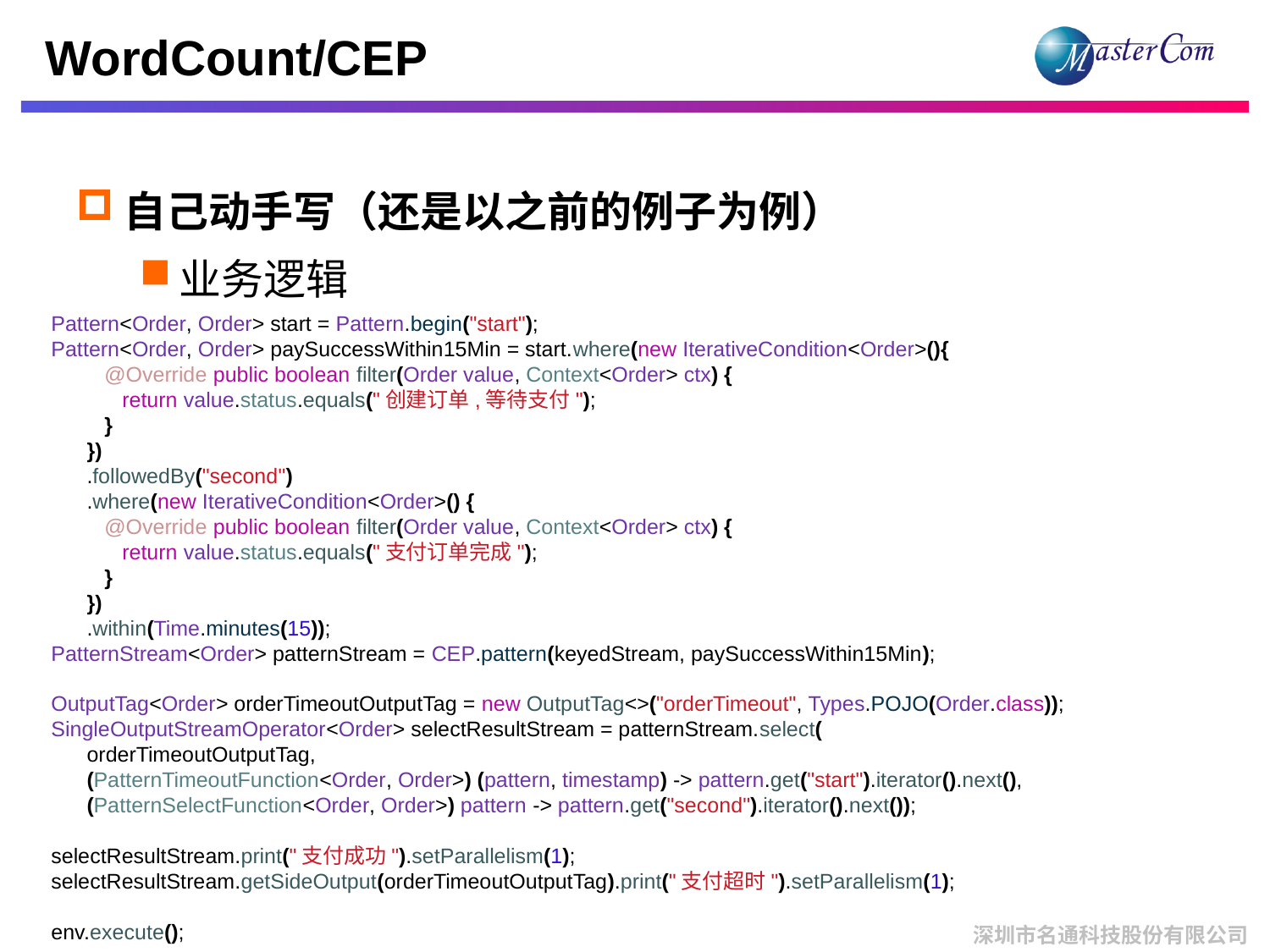

# WordCount/CEP
自己动手写（还是以之前的例子为例）
业务逻辑
Pattern<Order, Order> start = Pattern.begin("start");
Pattern<Order, Order> paySuccessWithin15Min = start.where(new IterativeCondition<Order>(){
         @Override public boolean filter(Order value, Context<Order> ctx) {
            return value.status.equals("创建订单,等待支付");
         }
      })
      .followedBy("second")
      .where(new IterativeCondition<Order>() {
         @Override public boolean filter(Order value, Context<Order> ctx) {
            return value.status.equals("支付订单完成");
         }
      })
      .within(Time.minutes(15));
PatternStream<Order> patternStream = CEP.pattern(keyedStream, paySuccessWithin15Min);

OutputTag<Order> orderTimeoutOutputTag = new OutputTag<>("orderTimeout", Types.POJO(Order.class));
SingleOutputStreamOperator<Order> selectResultStream = patternStream.select(
      orderTimeoutOutputTag,
      (PatternTimeoutFunction<Order, Order>) (pattern, timestamp) -> pattern.get("start").iterator().next(),
      (PatternSelectFunction<Order, Order>) pattern -> pattern.get("second").iterator().next());

selectResultStream.print("支付成功").setParallelism(1);
selectResultStream.getSideOutput(orderTimeoutOutputTag).print("支付超时").setParallelism(1);

env.execute();